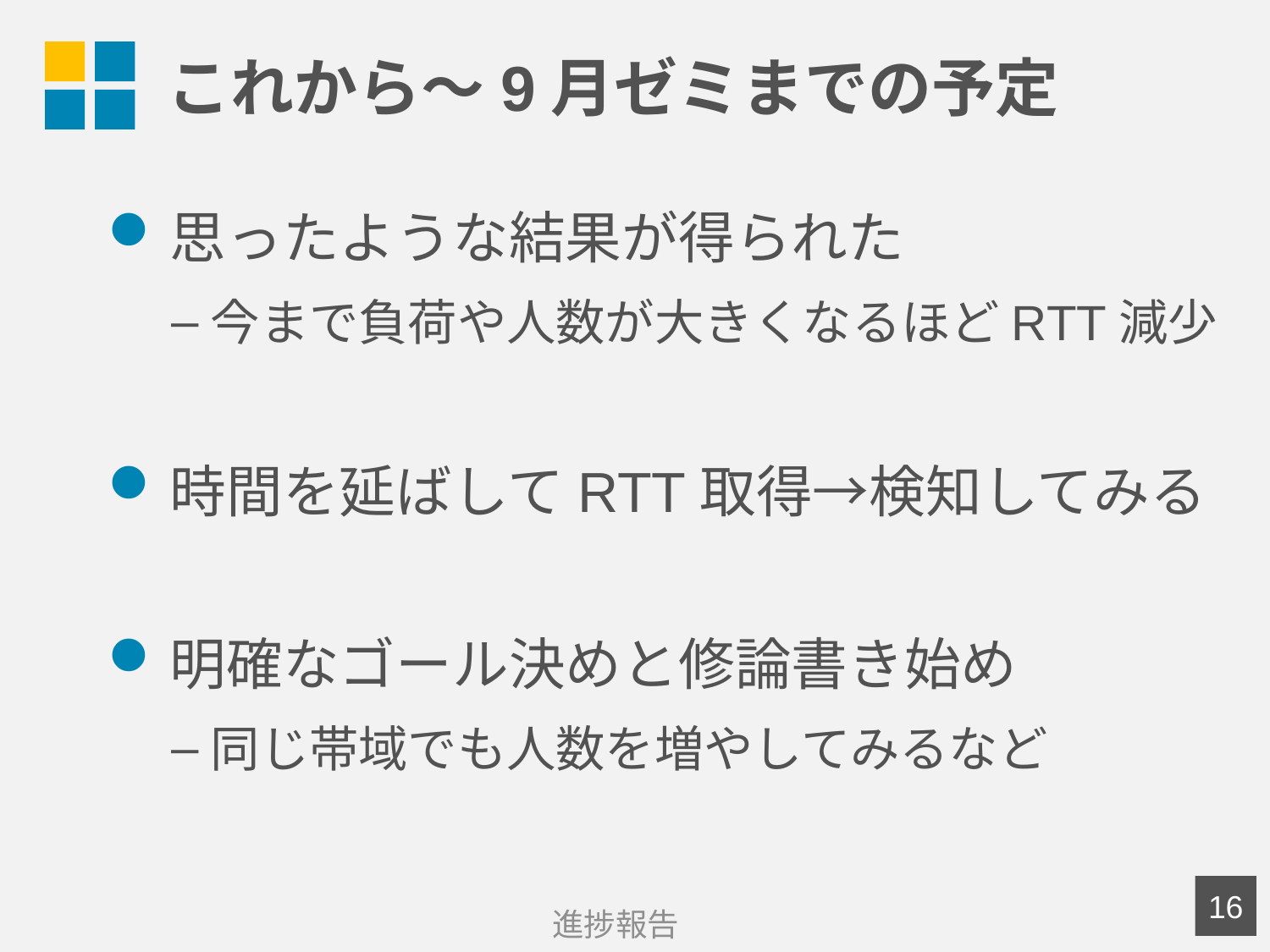

# これから〜9月ゼミまでの予定
思ったような結果が得られた
今まで負荷や人数が大きくなるほどRTT減少

時間を延ばしてRTT取得→検知してみる

明確なゴール決めと修論書き始め
同じ帯域でも人数を増やしてみるなど
16
進捗報告